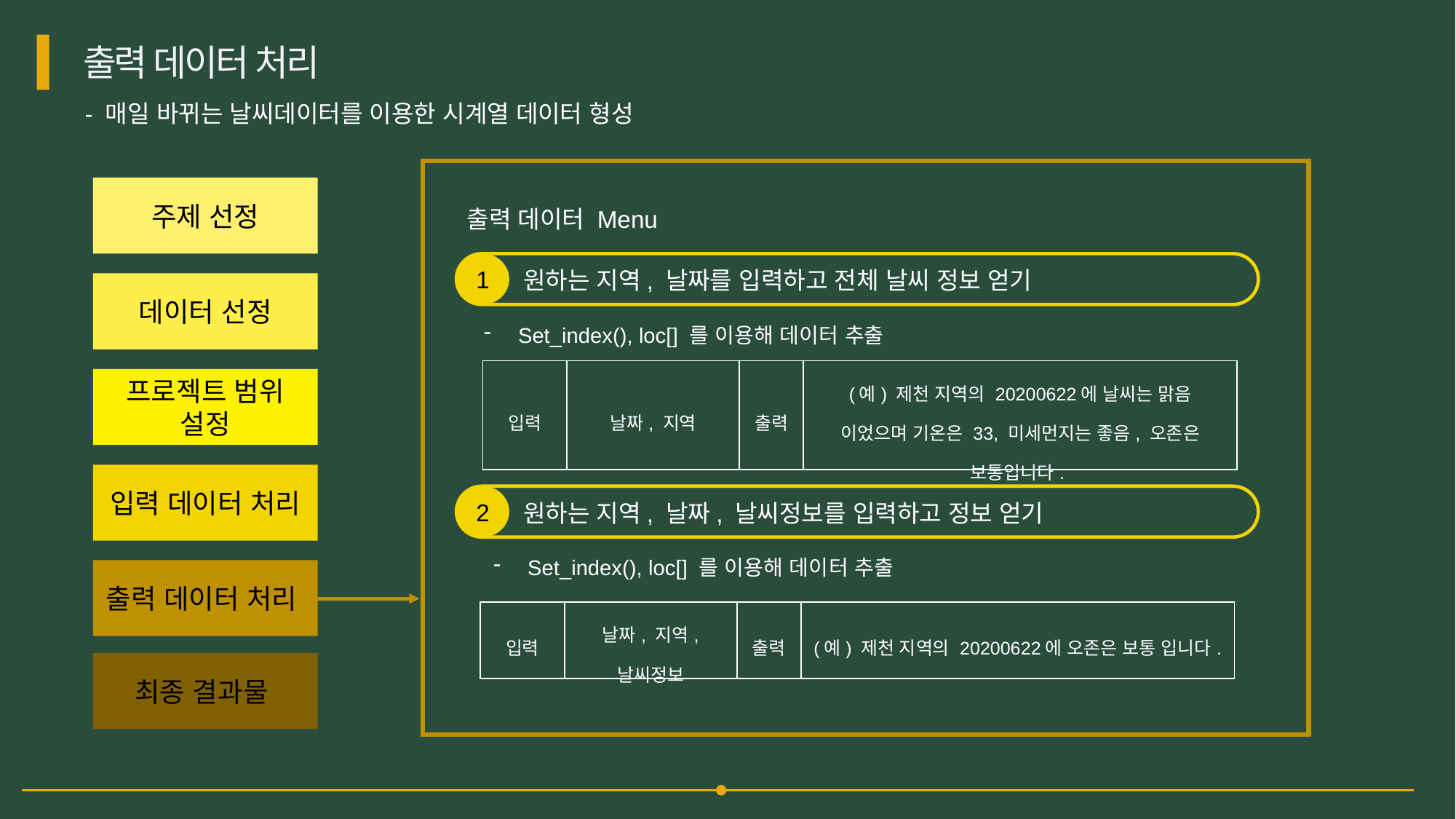

출력 데이터 처리
- 매일 바뀌는 날씨데이터를 이용한 시계열 데이터 형성

주제 선정
출력 데이터 Menu

1
원하는 지역, 날짜를 입력하고 전체 날씨 정보 얻기
데이터 선정
Set_index(), loc[] 를 이용해 데이터 추출
| 입력 | 날짜, 지역 | 출력 | (예) 제천 지역의 20200622에 날씨는 맑음 이었으며 기온은 33, 미세먼지는 좋음, 오존은 보통입니다. |
| --- | --- | --- | --- |
프로젝트 범위 설정
입력 데이터 처리

2
원하는 지역, 날짜, 날씨정보를 입력하고 정보 얻기
Set_index(), loc[] 를 이용해 데이터 추출
출력 데이터 처리
| 입력 | 날짜, 지역, 날씨정보 | 출력 | (예) 제천 지역의 20200622에 오존은 보통 입니다. |
| --- | --- | --- | --- |
최종 결과물